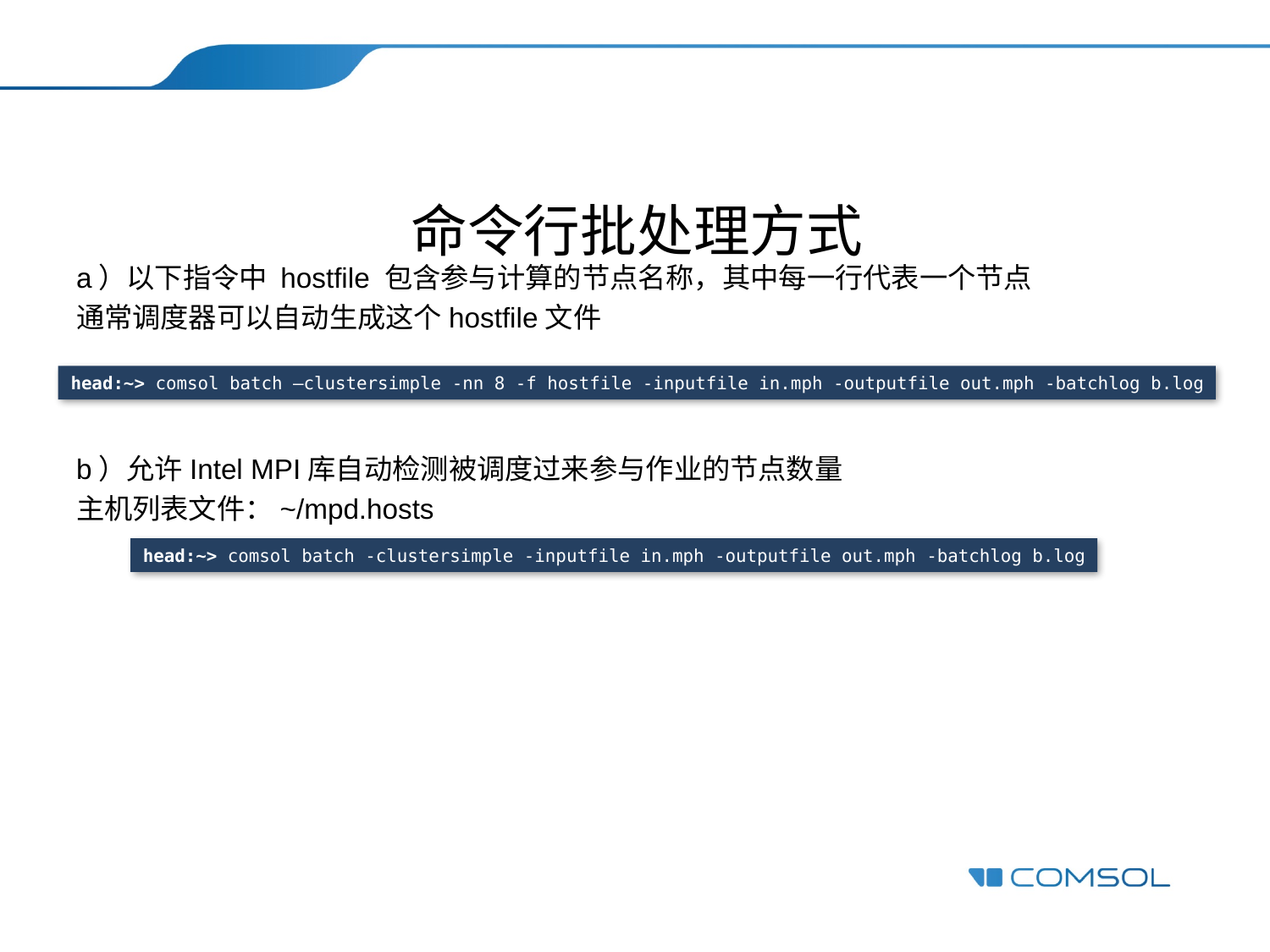

# 命令行批处理方式
a）以下指令中 hostfile 包含参与计算的节点名称，其中每一行代表一个节点
通常调度器可以自动生成这个hostfile文件

b）允许Intel MPI库自动检测被调度过来参与作业的节点数量
主机列表文件：~/mpd.hosts

head:~> comsol batch –clustersimple -nn 8 -f hostfile -inputfile in.mph -outputfile out.mph -batchlog b.log
head:~> comsol batch -clustersimple -inputfile in.mph -outputfile out.mph -batchlog b.log